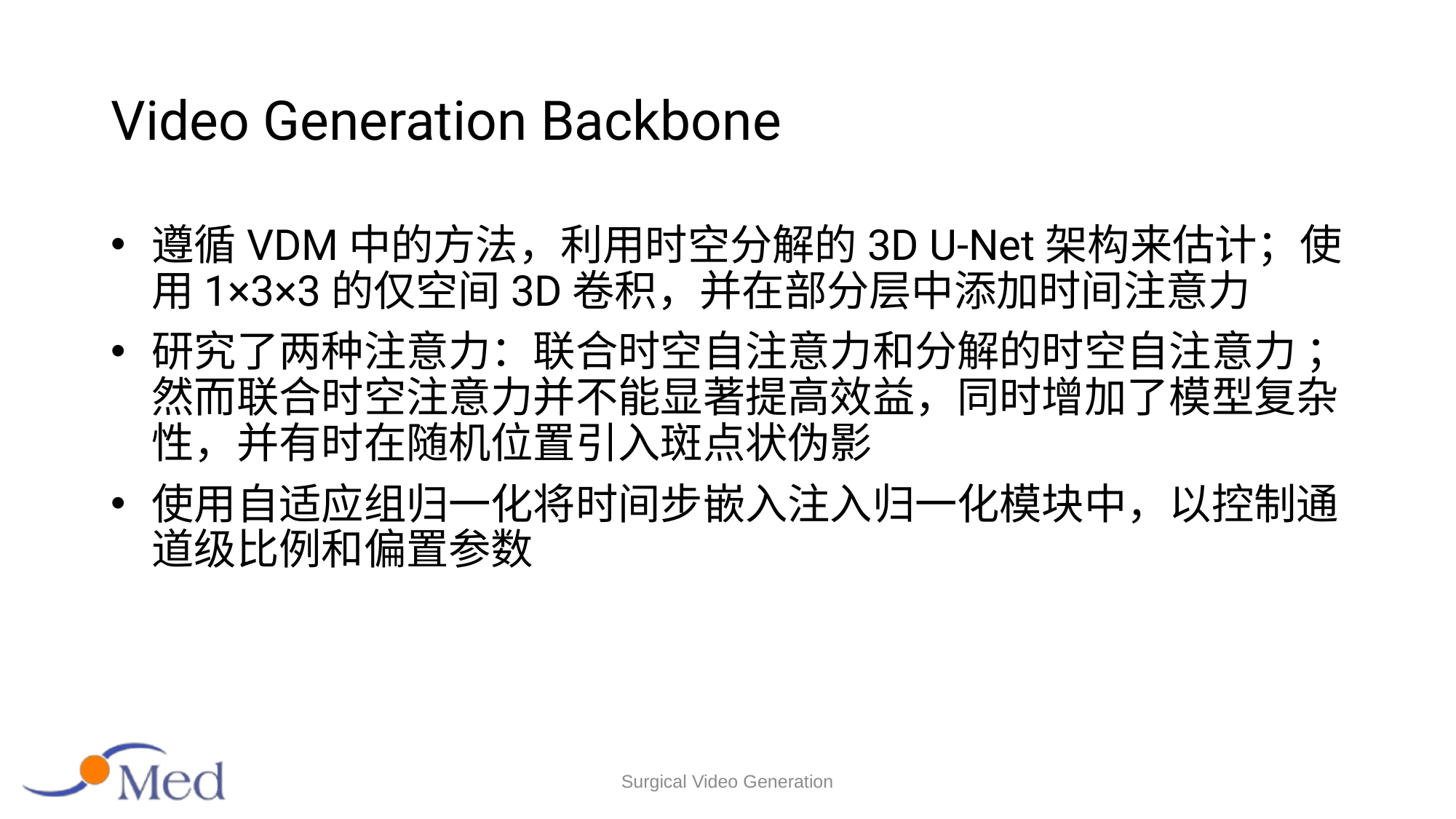

# Video Generation Backbone
遵循VDM中的方法，利用时空分解的3D U-Net架构来估计；使用1×3×3的仅空间3D卷积，并在部分层中添加时间注意力
研究了两种注意力：联合时空自注意力和分解的时空自注意力 ；然而联合时空注意力并不能显著提高效益，同时增加了模型复杂性，并有时在随机位置引入斑点状伪影
使用自适应组归一化将时间步嵌入注入归一化模块中，以控制通道级比例和偏置参数

Surgical Video Generation
10